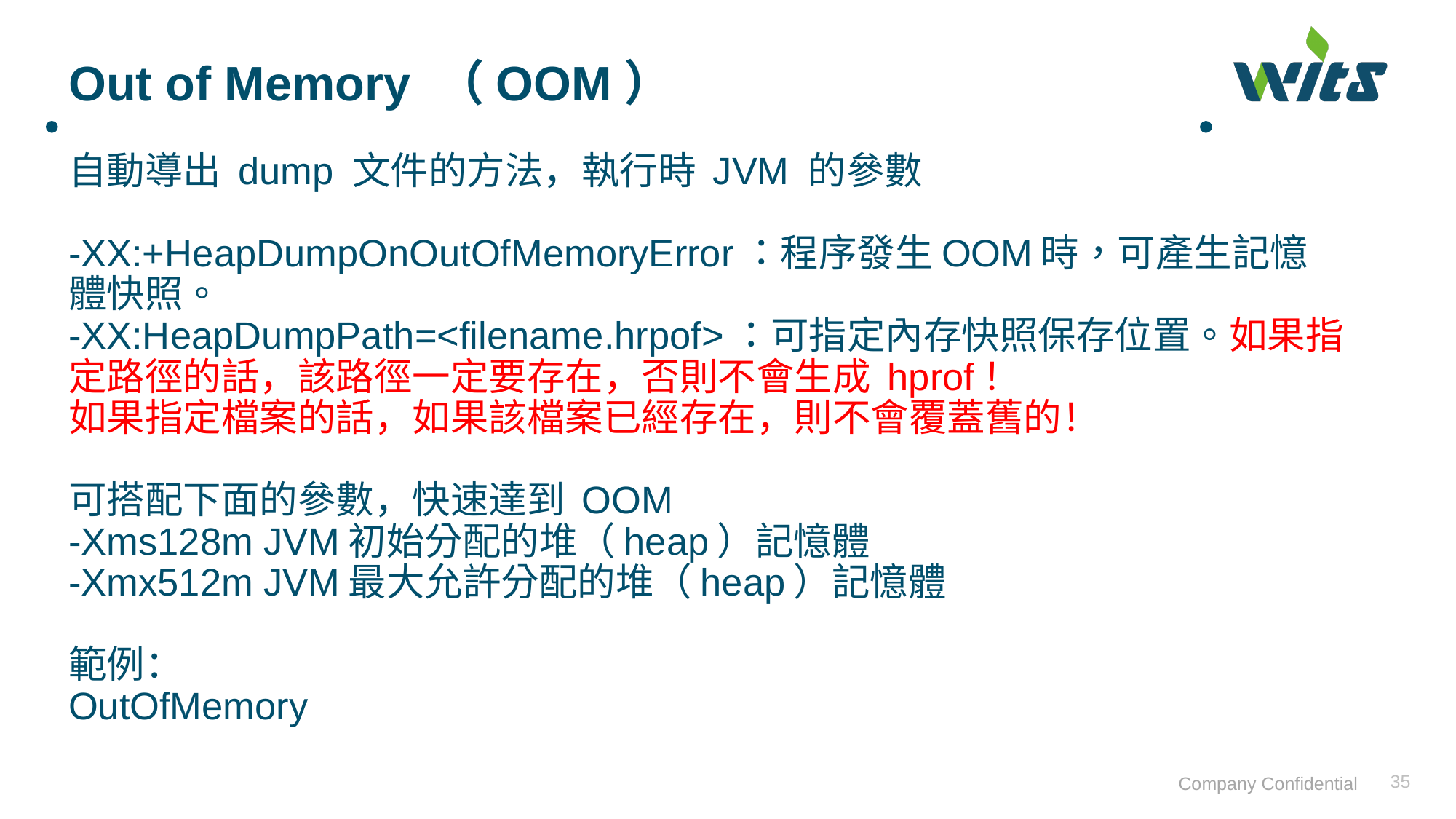

# Out of Memory （OOM）
自動導出 dump 文件的方法，執行時 JVM 的參數

-XX:+HeapDumpOnOutOfMemoryError：程序發生OOM時，可產生記憶體快照。
-XX:HeapDumpPath=<filename.hrpof>：可指定內存快照保存位置。如果指定路徑的話，該路徑一定要存在，否則不會生成 hprof！
如果指定檔案的話，如果該檔案已經存在，則不會覆蓋舊的！

可搭配下面的參數，快速達到 OOM
-Xms128m JVM初始分配的堆（heap）記憶體
-Xmx512m JVM最大允許分配的堆（heap）記憶體
範例：
OutOfMemory

35